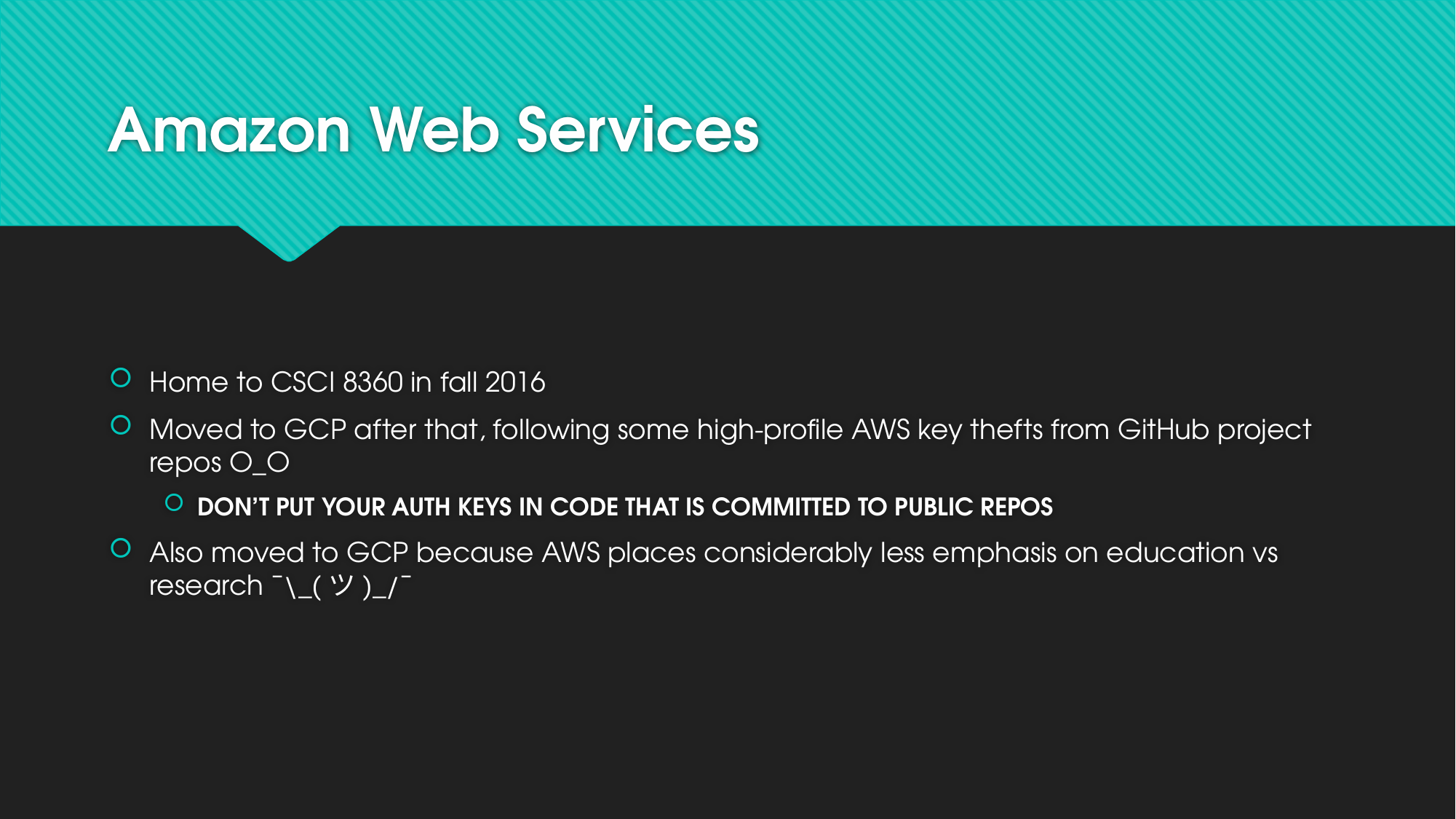

# Amazon Web Services
Home to CSCI 8360 in fall 2016
Moved to GCP after that, following some high-profile AWS key thefts from GitHub project repos O_O
DON’T PUT YOUR AUTH KEYS IN CODE THAT IS COMMITTED TO PUBLIC REPOS
Also moved to GCP because AWS places considerably less emphasis on education vs research ¯\_(ツ)_/¯